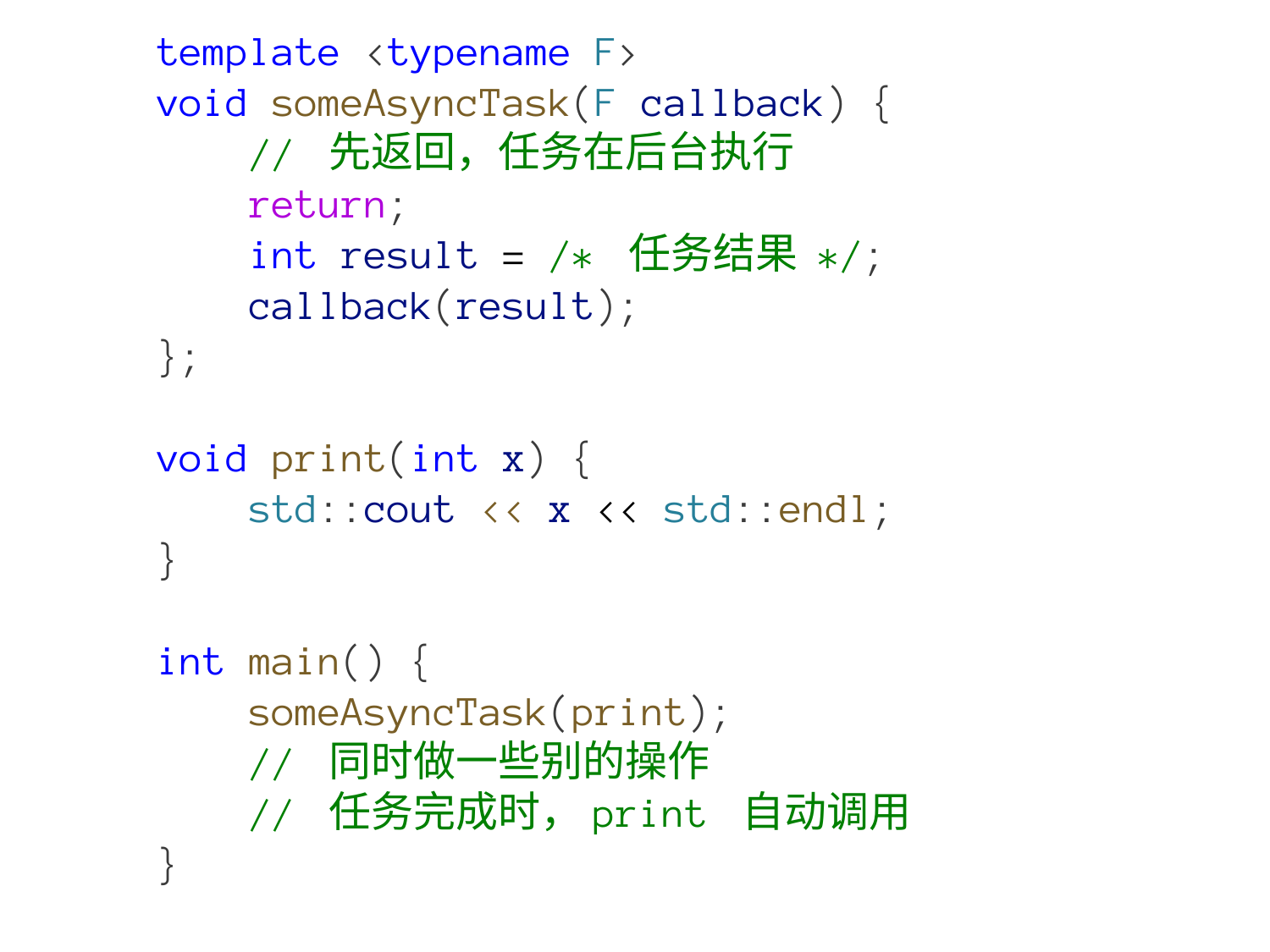

template <typename F>
void someAsyncTask(F callback) {
    // 先返回，任务在后台执行
    return;
    int result = /* 任务结果 */;
    callback(result);
};
void print(int x) {
    std::cout << x << std::endl;
}
int main() {
    someAsyncTask(print);
    // 同时做一些别的操作
    // 任务完成时，print 自动调用
}